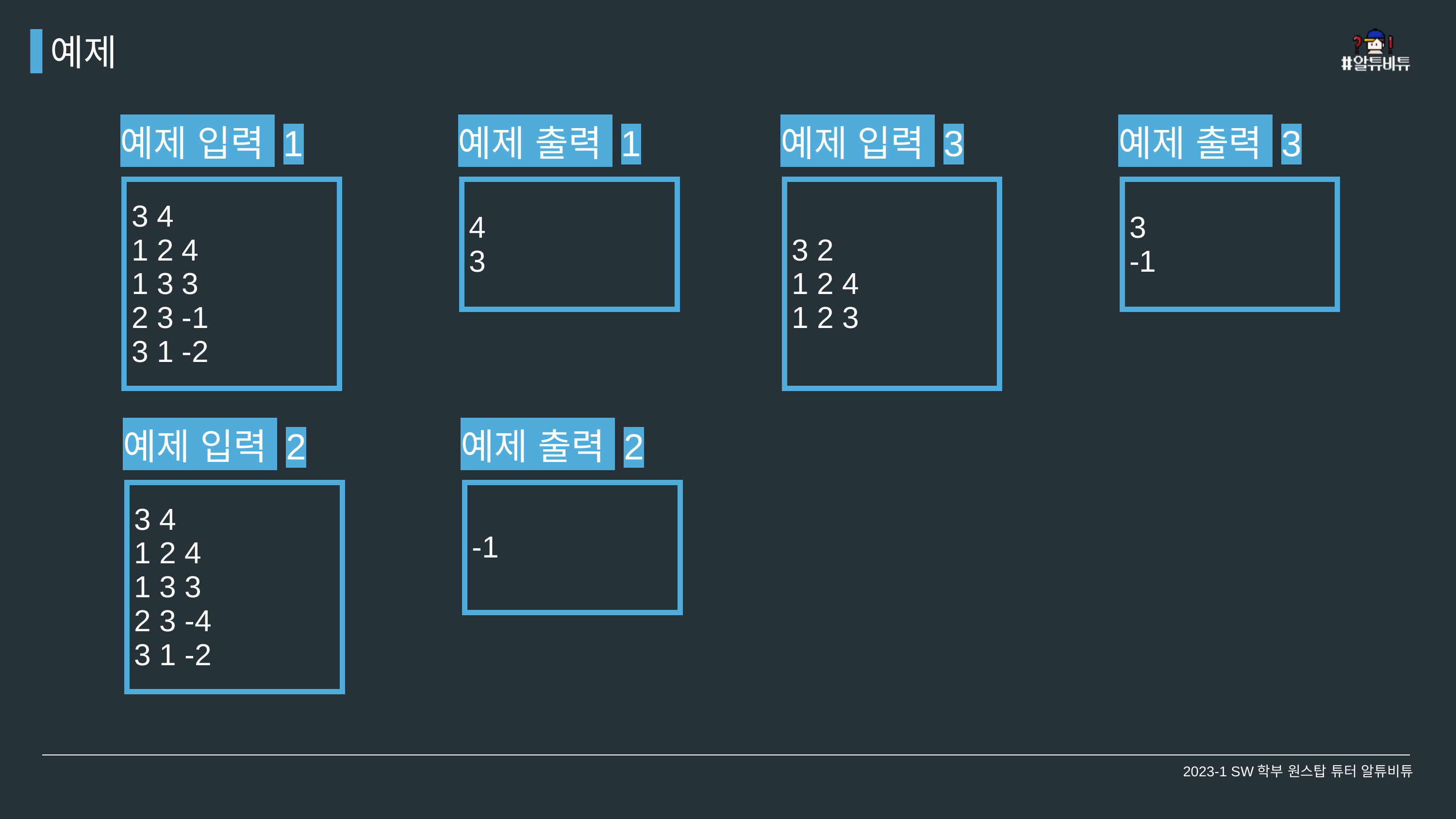

예제
예제 출력 1
예제 출력 3
예제 입력 1
예제 입력 3
| 3 4 1 2 4 1 3 3 2 3 -1 3 1 -2 |
| --- |
| 4 3 |
| --- |
| 3 2 1 2 4 1 2 3 |
| --- |
| 3 -1 |
| --- |
예제 출력 2
예제 입력 2
| 3 4 1 2 4 1 3 3 2 3 -4 3 1 -2 |
| --- |
| -1 |
| --- |
2023-1 SW학부 원스탑 튜터 알튜비튜